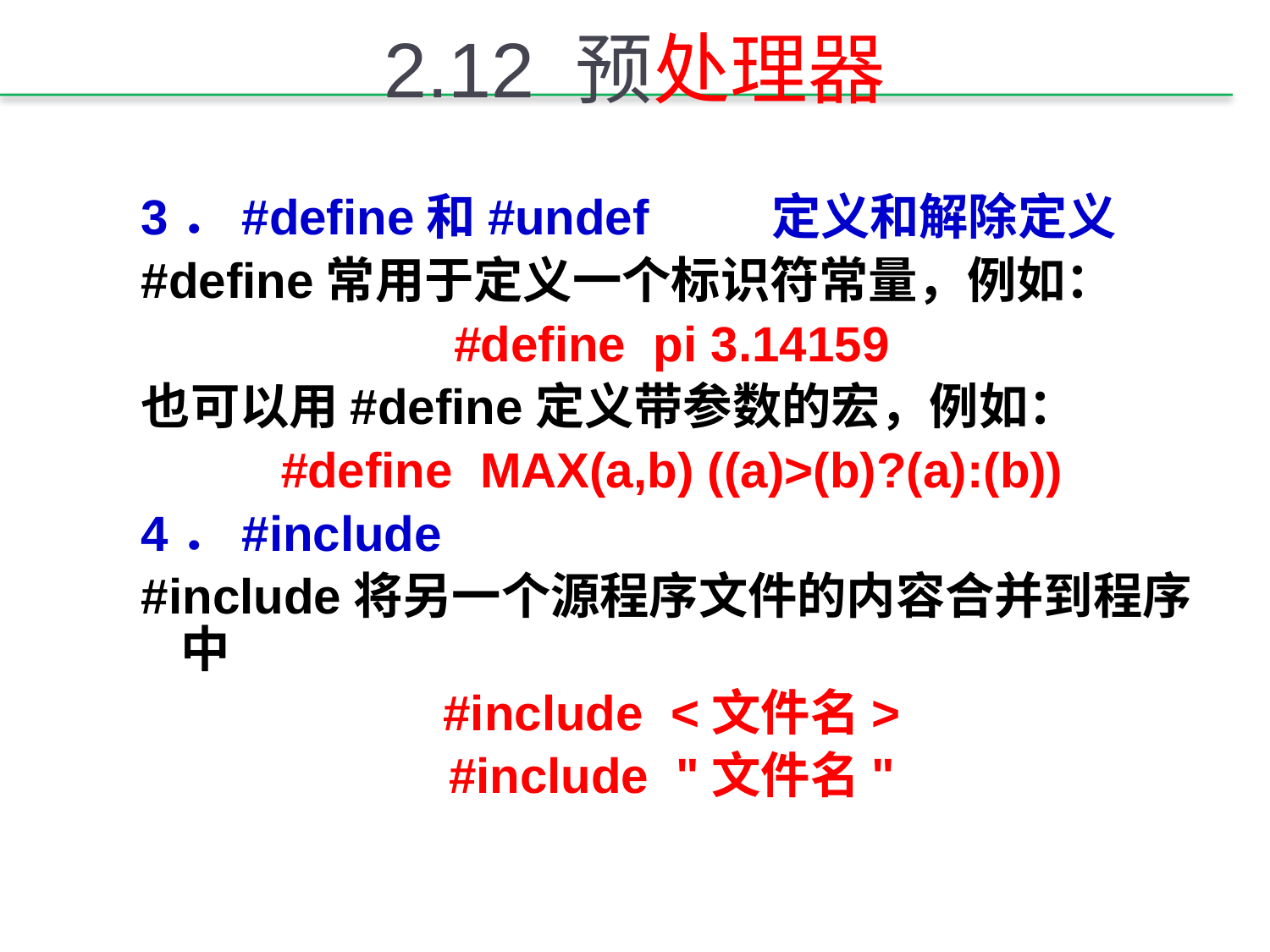

# 2.12 预处理器
3．#define和#undef        定义和解除定义
#define常用于定义一个标识符常量，例如：
#define  pi 3.14159
也可以用#define定义带参数的宏，例如：
#define  MAX(a,b) ((a)>(b)?(a):(b))
4．#include
#include将另一个源程序文件的内容合并到程序中
#include  <文件名>
#include  "文件名"